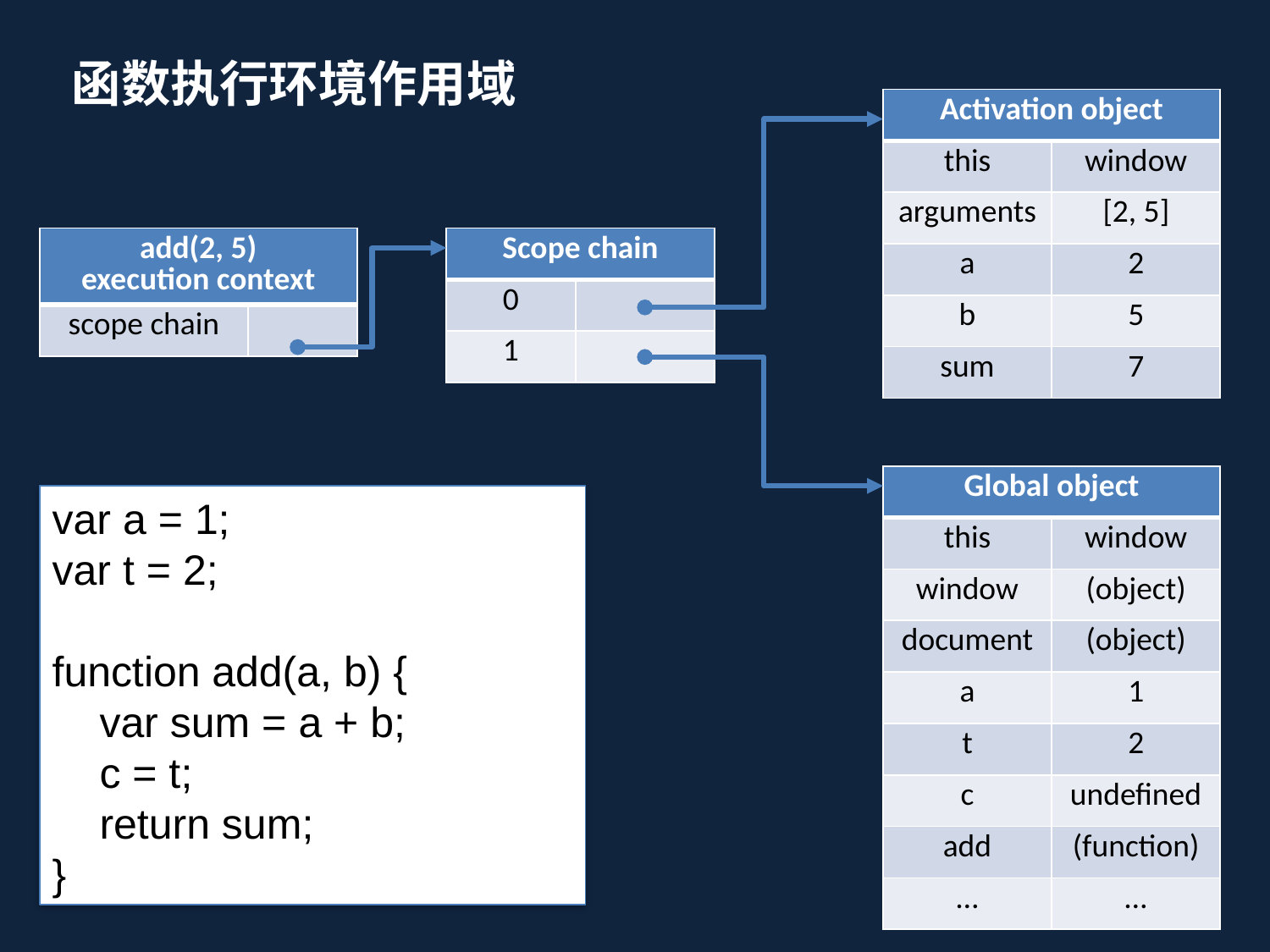

函数执行环境作用域
| Activation object |  |
| --- | --- |
| this | window |
| arguments | [2, 5] |
| a | 2 |
| b | 5 |
| sum | 7 |
| add(2, 5) execution context |  |
| --- | --- |
| scope chain |  |
| Scope chain |  |
| --- | --- |
| 0 |  |
| 1 |  |
| Global object |  |
| --- | --- |
| this | window |
| window | (object) |
| document | (object) |
| a | 1 |
| t | 2 |
| c | undefined |
| add | (function) |
| … | … |
var a = 1;
var t = 2;

function add(a, b) {
    var sum = a + b;
    c = t;
    return sum;
}